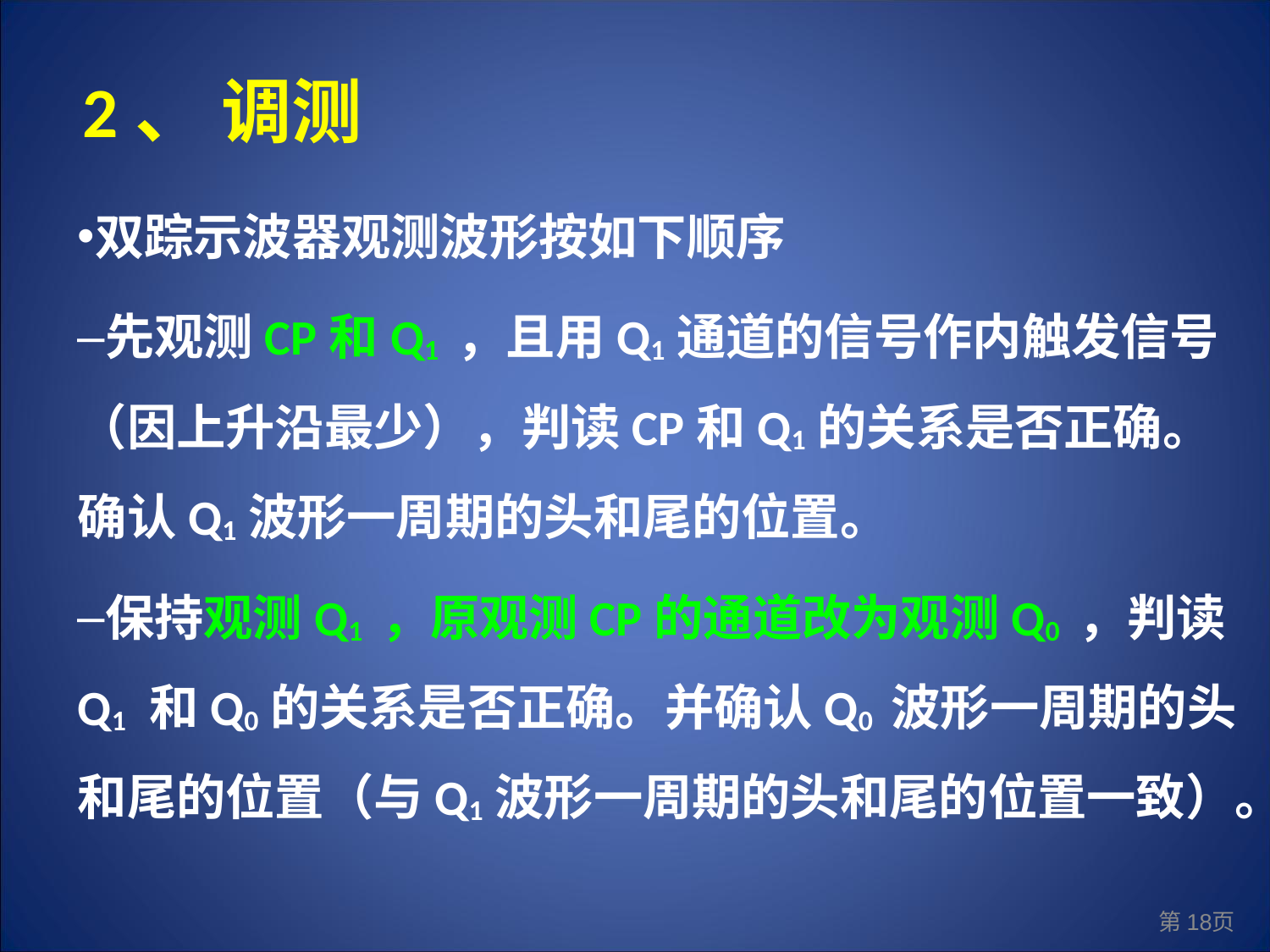

2、 调测
双踪示波器观测波形按如下顺序
先观测CP和Q1 ，且用Q1通道的信号作内触发信号（因上升沿最少），判读CP和Q1的关系是否正确。确认Q1波形一周期的头和尾的位置。
保持观测Q1 ，原观测CP的通道改为观测Q0 ，判读Q1 和Q0的关系是否正确。并确认Q0 波形一周期的头和尾的位置（与Q1波形一周期的头和尾的位置一致）。